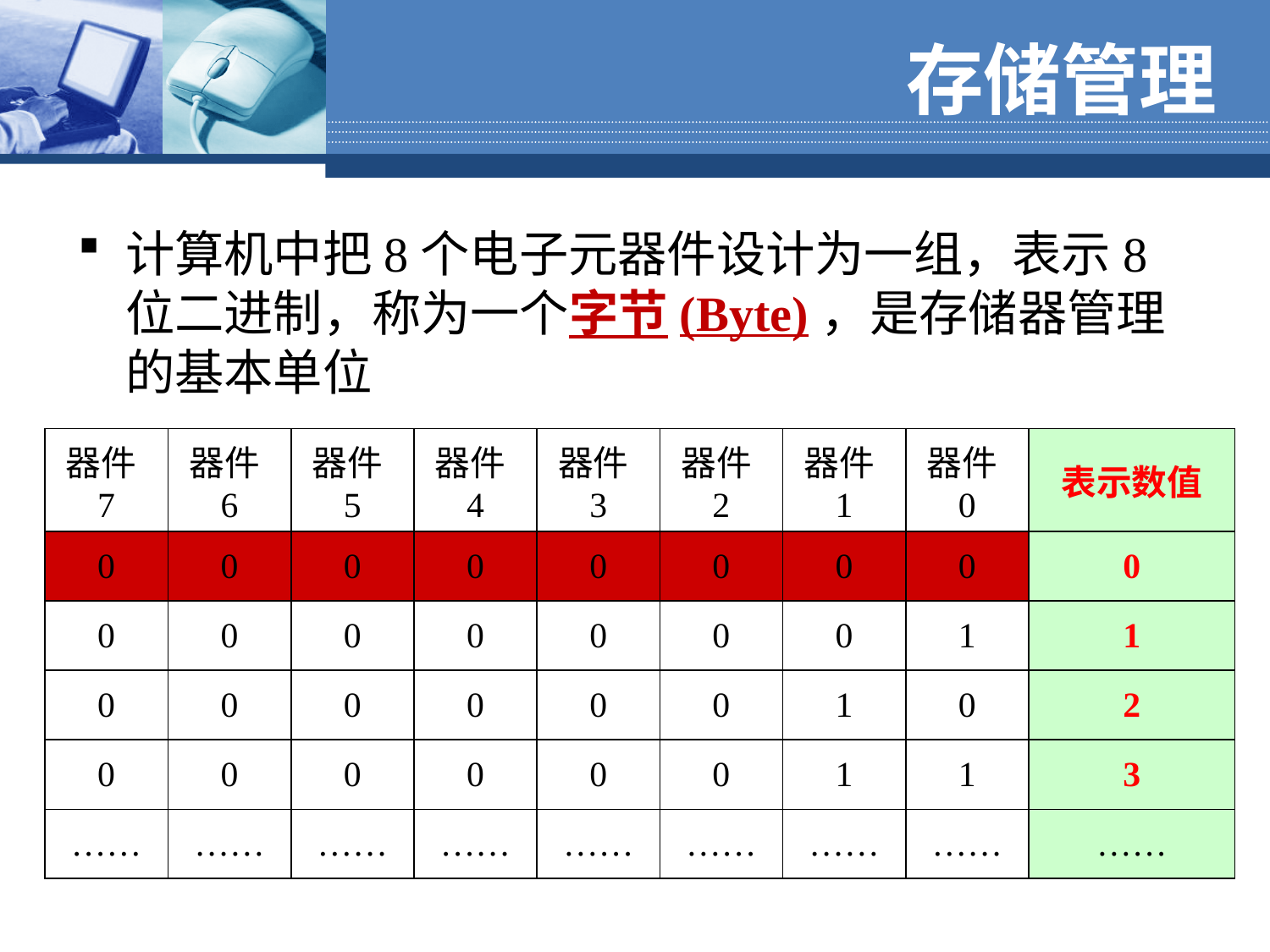

存储管理
计算机中把8个电子元器件设计为一组，表示8位二进制，称为一个字节(Byte)，是存储器管理的基本单位
| 器件7 | 器件6 | 器件5 | 器件4 | 器件3 | 器件2 | 器件1 | 器件0 | 表示数值 |
| --- | --- | --- | --- | --- | --- | --- | --- | --- |
| 0 | 0 | 0 | 0 | 0 | 0 | 0 | 0 | 0 |
| 0 | 0 | 0 | 0 | 0 | 0 | 0 | 1 | 1 |
| 0 | 0 | 0 | 0 | 0 | 0 | 1 | 0 | 2 |
| 0 | 0 | 0 | 0 | 0 | 0 | 1 | 1 | 3 |
| …… | …… | …… | …… | …… | …… | …… | …… | …… |